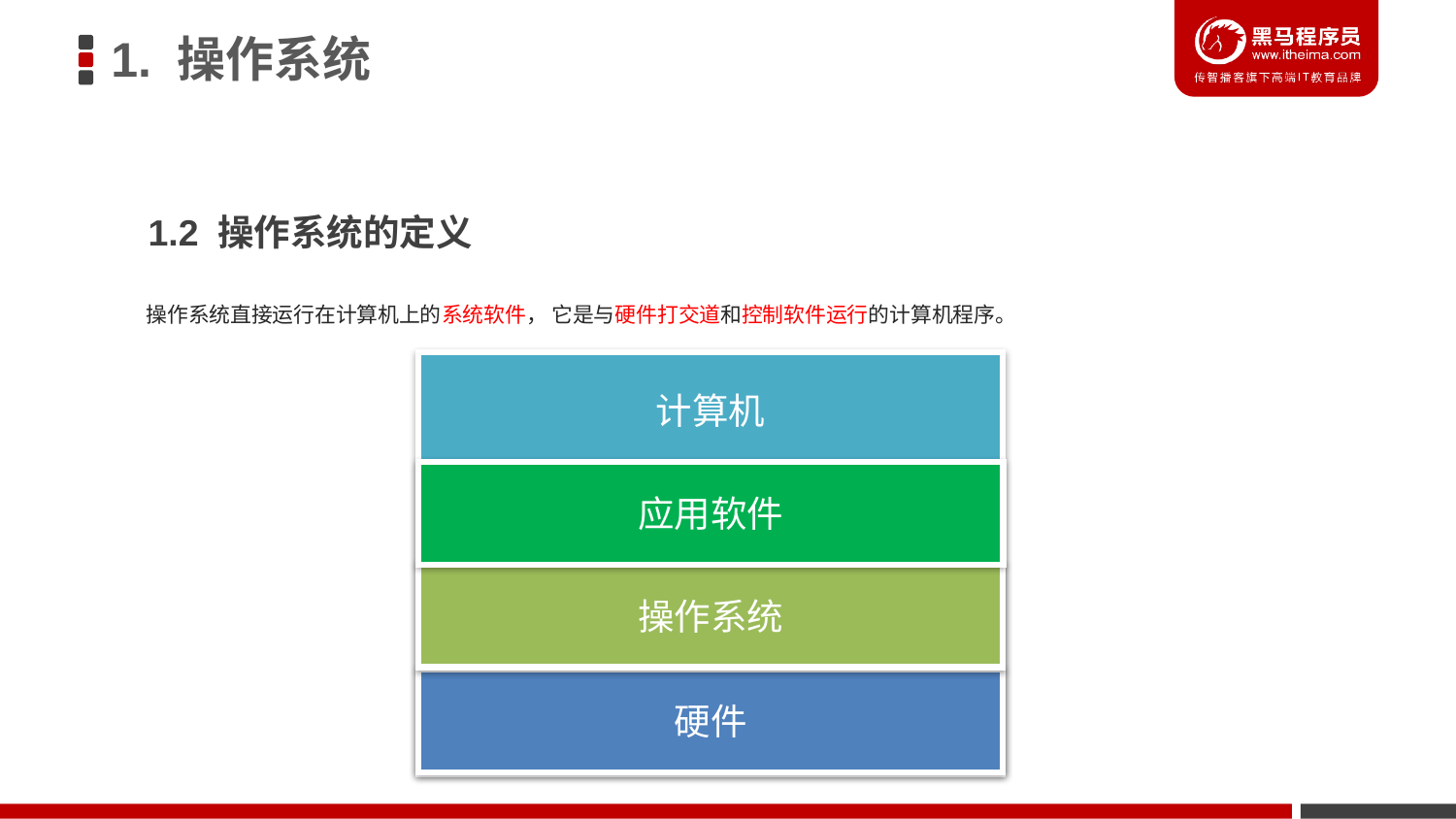

1. 操作系统
1.2 操作系统的定义
操作系统直接运行在计算机上的系统软件， 它是与硬件打交道和控制软件运行的计算机程序。
计算机

应用软件
操作系统
硬件